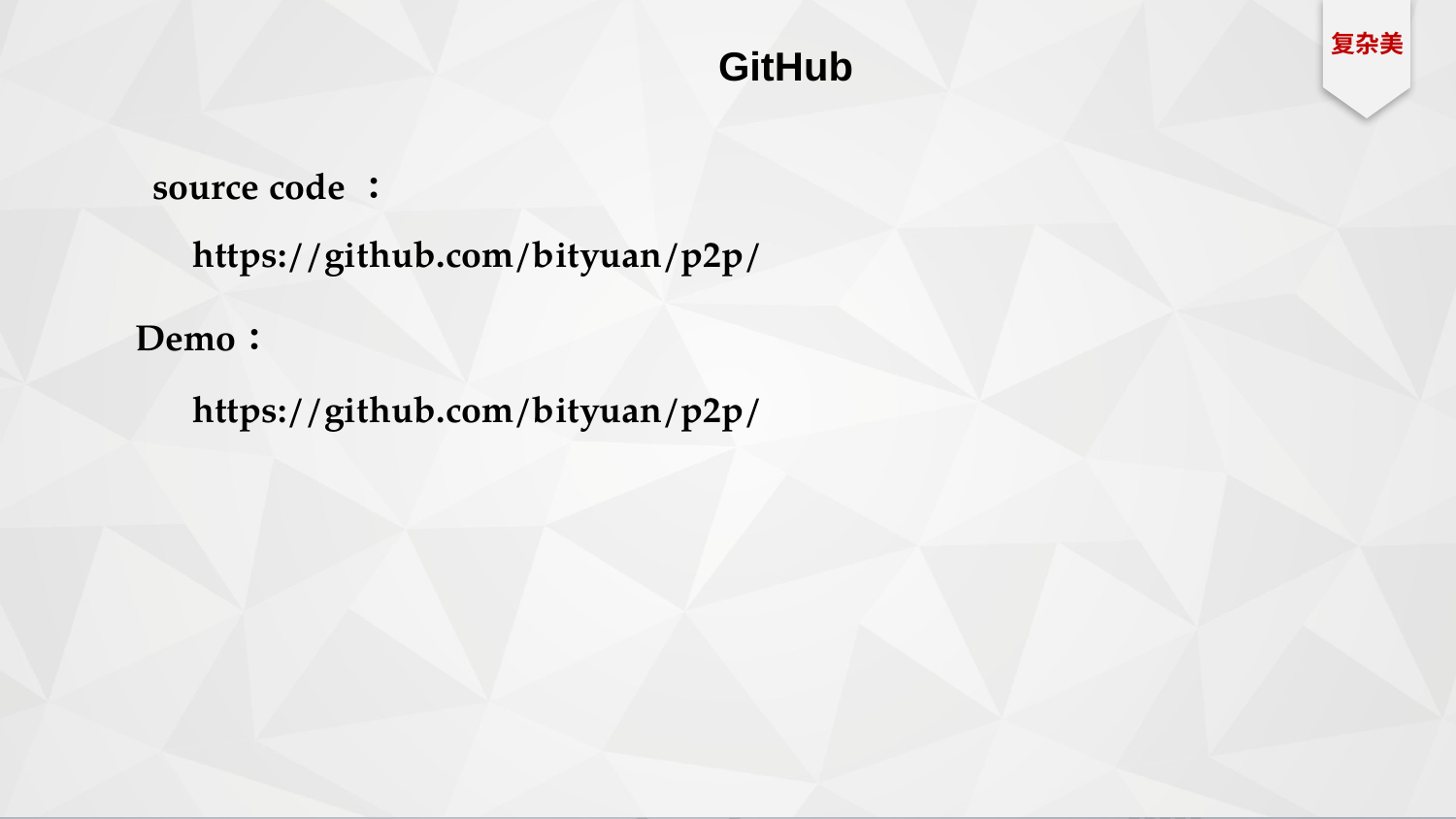

复杂美
GitHub
source code ：
https://github.com/bityuan/p2p/
Demo：
https://github.com/bityuan/p2p/